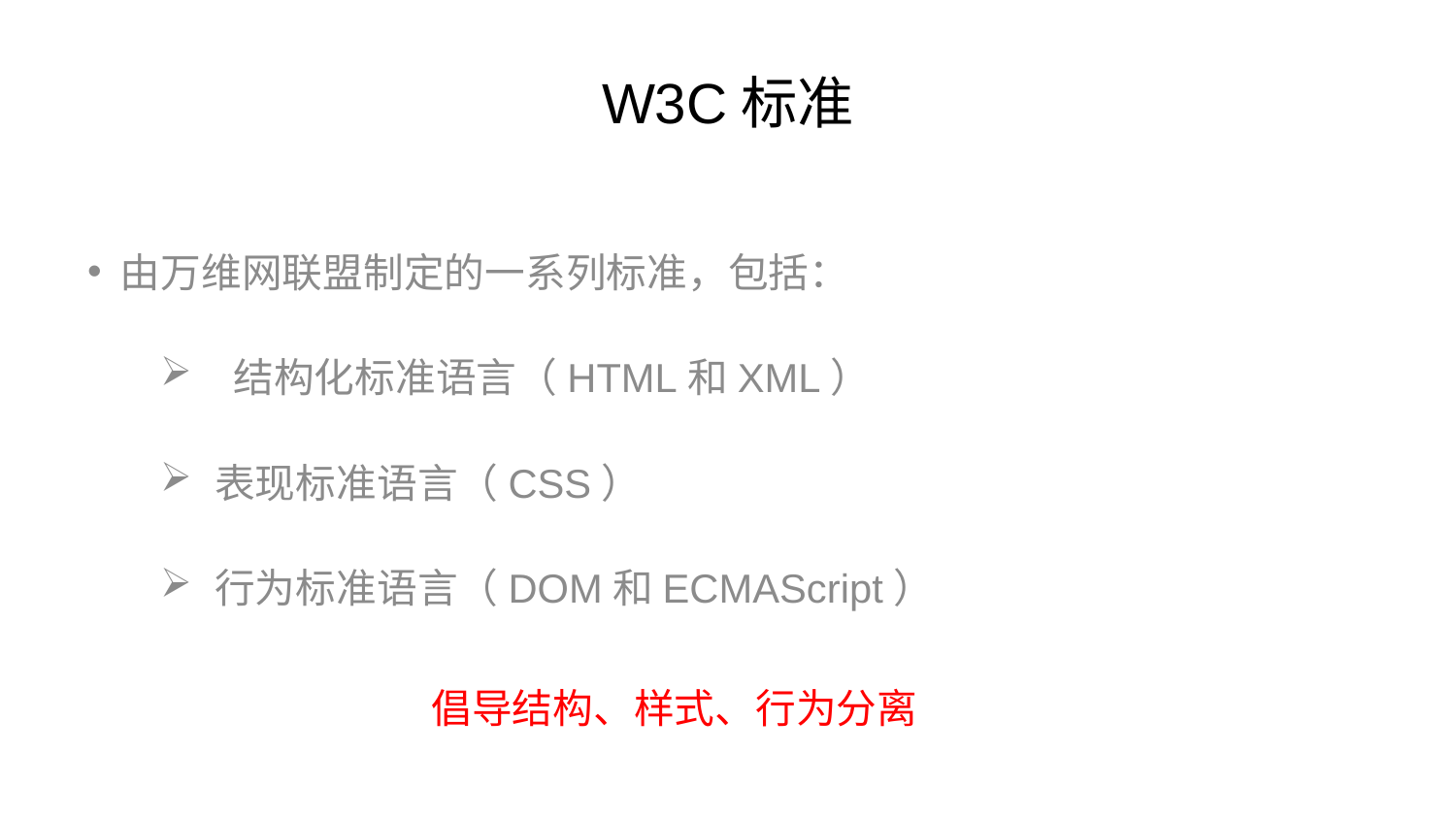

W3C标准
 由万维网联盟制定的一系列标准，包括：
 结构化标准语言（HTML和XML）
表现标准语言（CSS）
行为标准语言（DOM和ECMAScript）

倡导结构、样式、行为分离